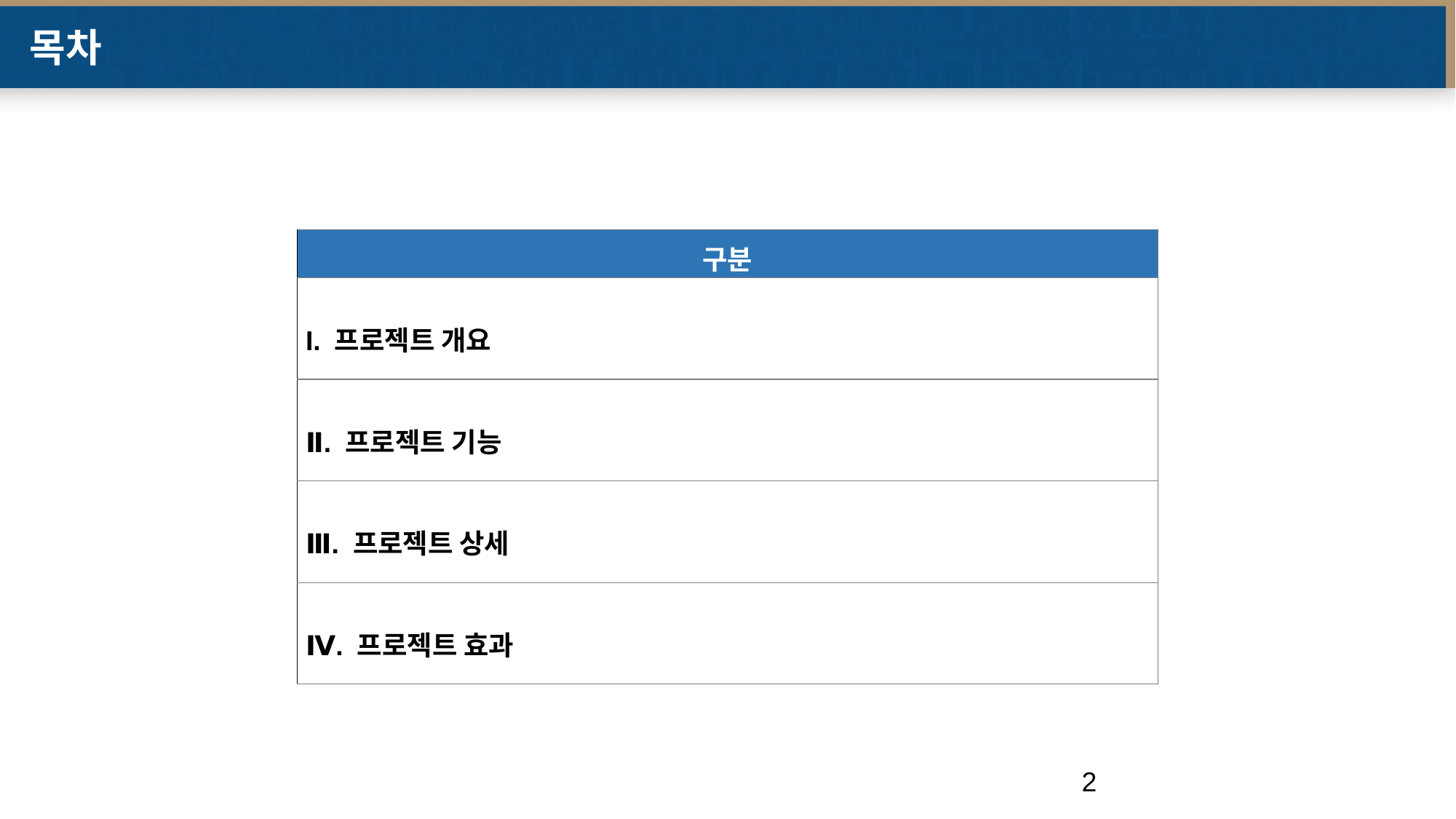

# 목차
| 구분 |
| --- |
| I. 프로젝트 개요 |
| Ⅱ. 프로젝트 기능 |
| Ⅲ. 프로젝트 상세 |
| Ⅳ. 프로젝트 효과 |
2